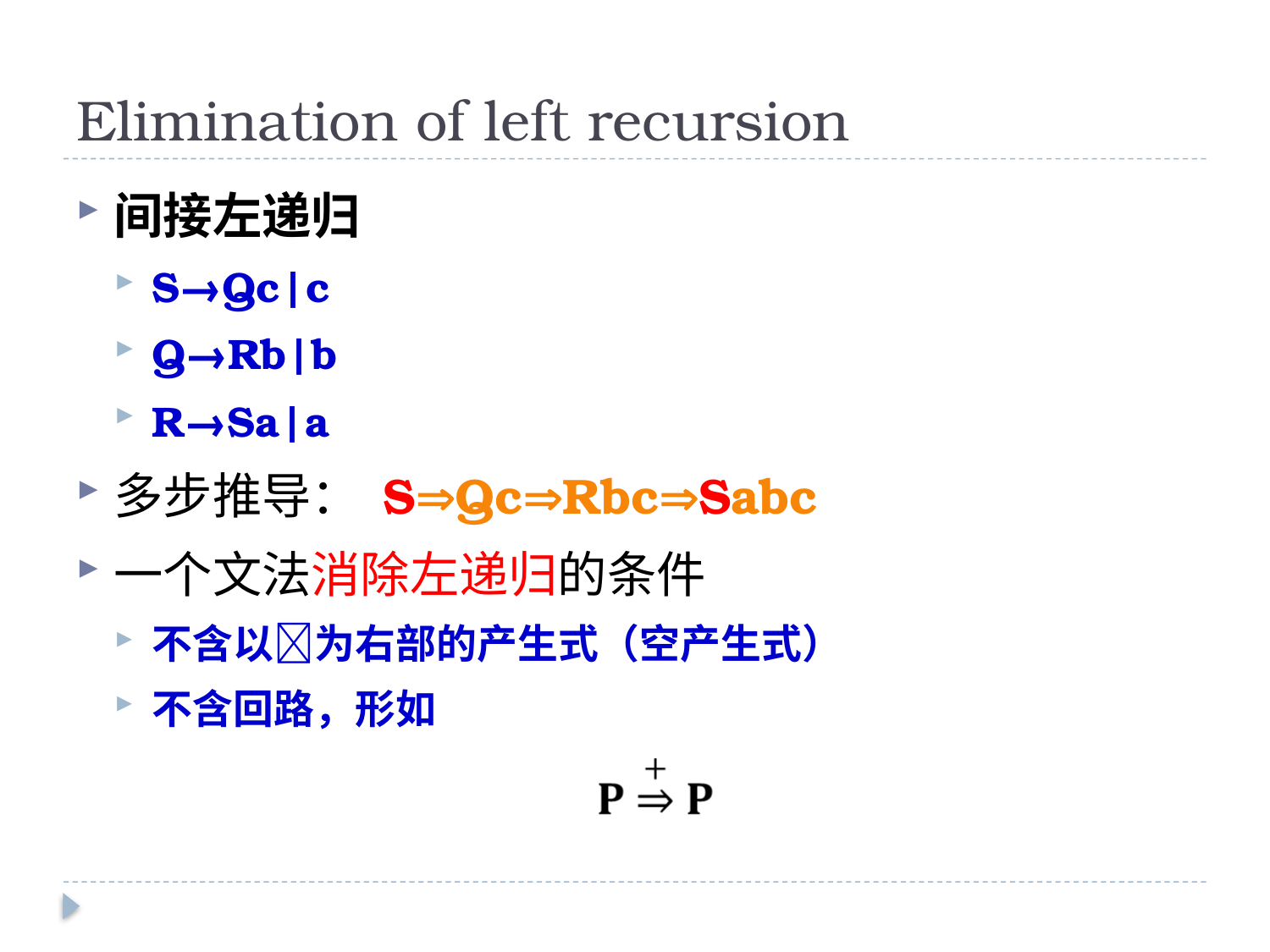

# Elimination of left recursion
间接左递归
S→Qc|c
Q→Rb|b
R→Sa|a
多步推导： S⇒Qc⇒Rbc⇒Sabc
一个文法消除左递归的条件
不含以ε为右部的产生式（空产生式）
不含回路，形如

20